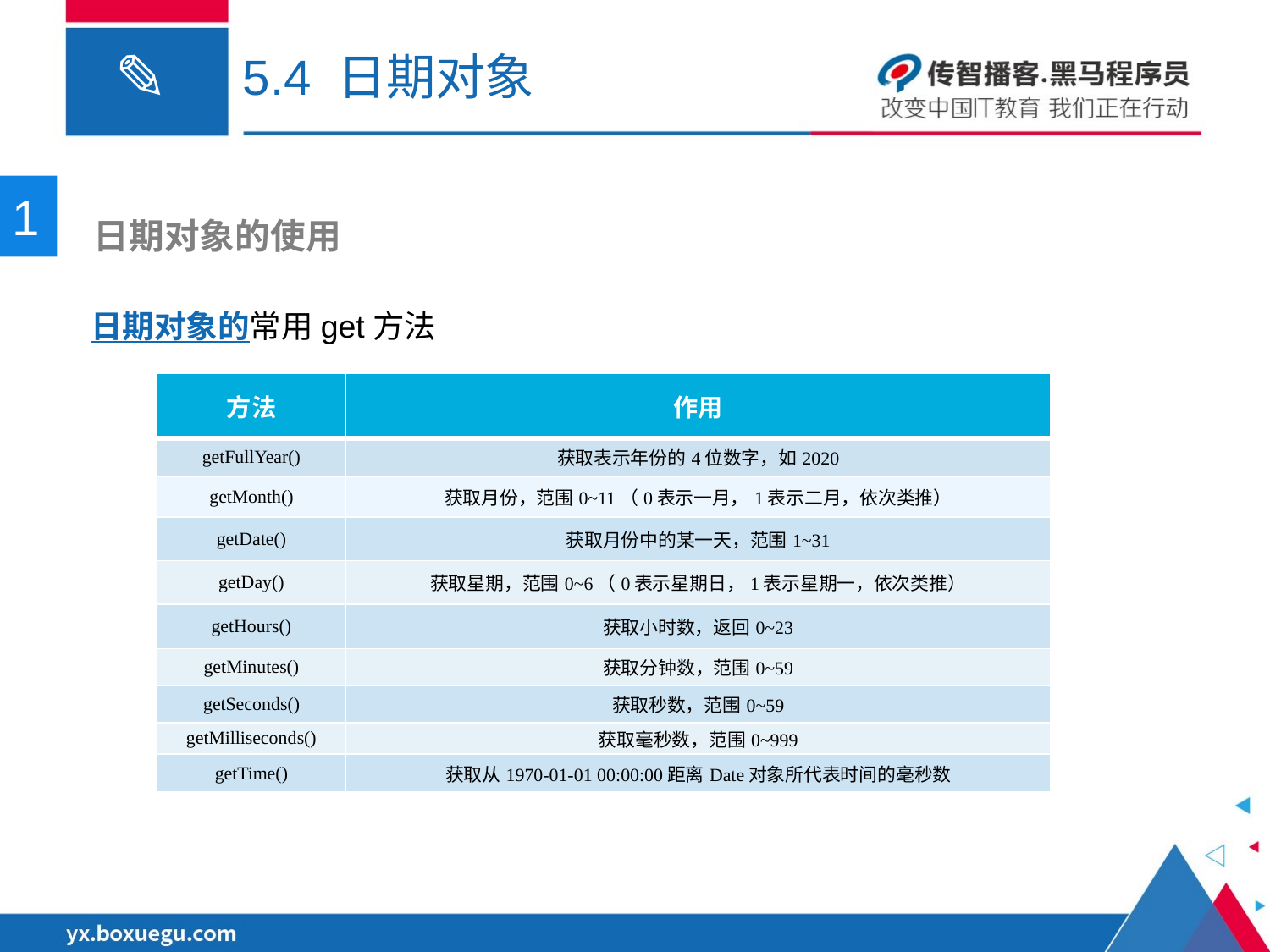

# 5.4 日期对象

1
  日期对象的使用
日期对象的常用get方法
| 方法 | 作用 |
| --- | --- |
| getFullYear() | 获取表示年份的4位数字，如2020 |
| getMonth() | 获取月份，范围0~11（0表示一月，1表示二月，依次类推） |
| getDate() | 获取月份中的某一天，范围1~31 |
| getDay() | 获取星期，范围0~6（0表示星期日，1表示星期一，依次类推） |
| getHours() | 获取小时数，返回0~23 |
| getMinutes() | 获取分钟数，范围0~59 |
| getSeconds() | 获取秒数，范围0~59 |
| getMilliseconds() | 获取毫秒数，范围0~999 |
| getTime() | 获取从1970-01-01 00:00:00距离Date对象所代表时间的毫秒数 |